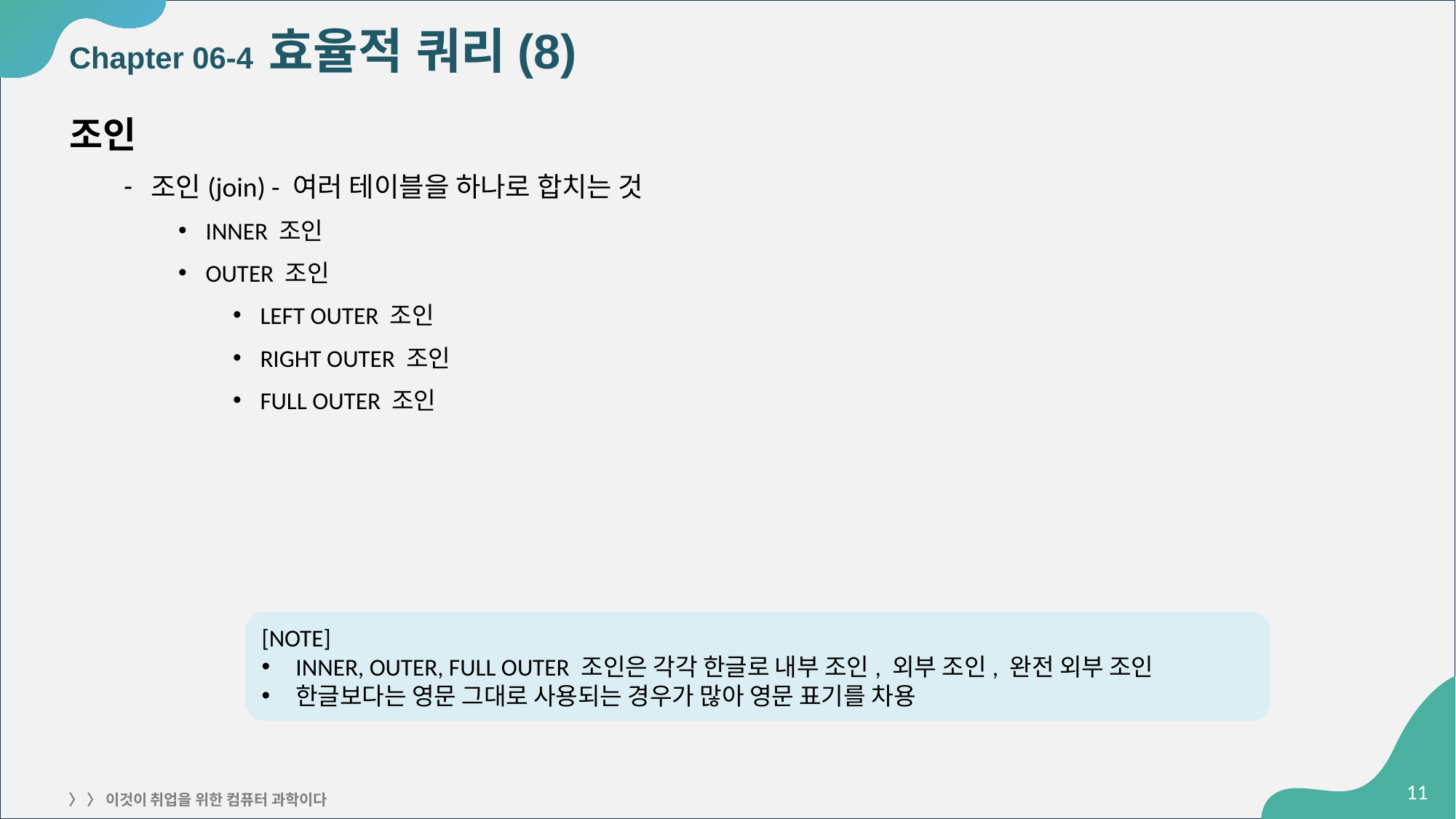

# Chapter 06-4 효율적 쿼리(8)
조인
조인(join) - 여러 테이블을 하나로 합치는 것
INNER 조인
OUTER 조인
LEFT OUTER 조인
RIGHT OUTER 조인
FULL OUTER 조인
[NOTE]
INNER, OUTER, FULL OUTER 조인은 각각 한글로 내부 조인, 외부 조인, 완전 외부 조인
한글보다는 영문 그대로 사용되는 경우가 많아 영문 표기를 차용
11
〉 〉 이것이 취업을 위한 컴퓨터 과학이다